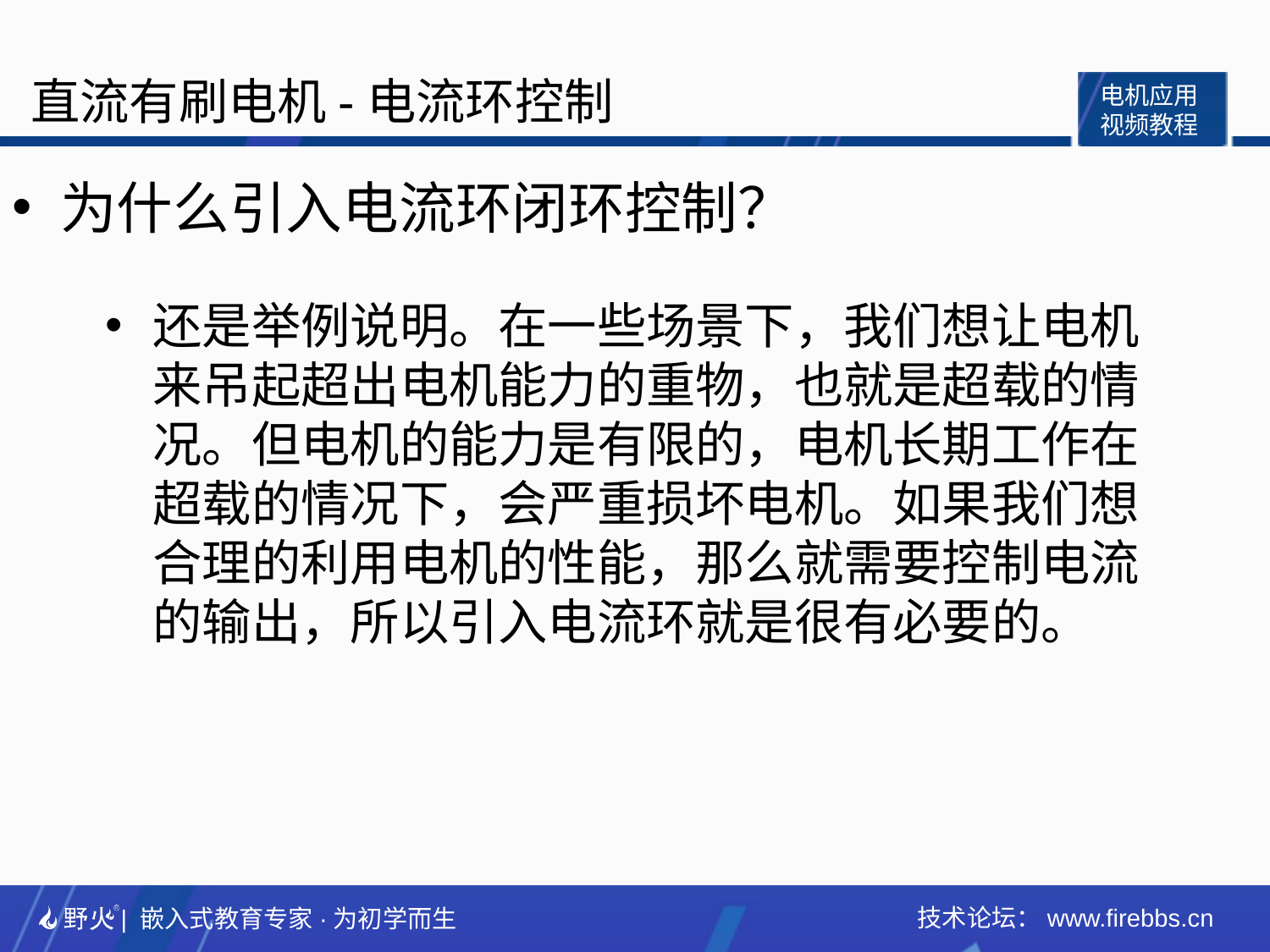

为什么引入电流环闭环控制？

还是举例说明。在一些场景下，我们想让电机来吊起超出电机能力的重物，也就是超载的情况。但电机的能力是有限的，电机长期工作在超载的情况下，会严重损坏电机。如果我们想合理的利用电机的性能，那么就需要控制电流的输出，所以引入电流环就是很有必要的。